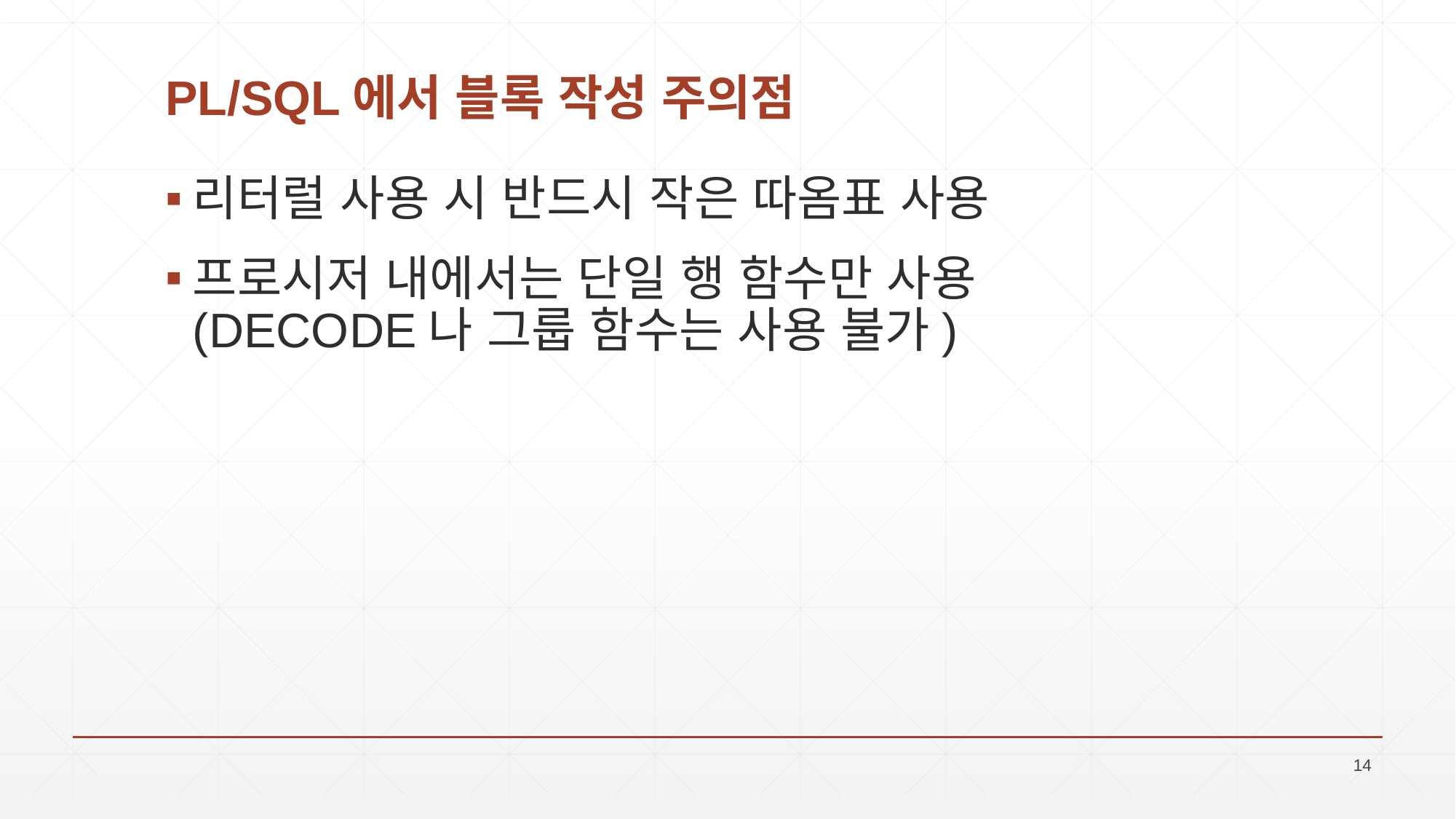

# PL/SQL에서 블록 작성 주의점
리터럴 사용 시 반드시 작은 따옴표 사용
프로시저 내에서는 단일 행 함수만 사용
(DECODE나 그룹 함수는 사용 불가)

14